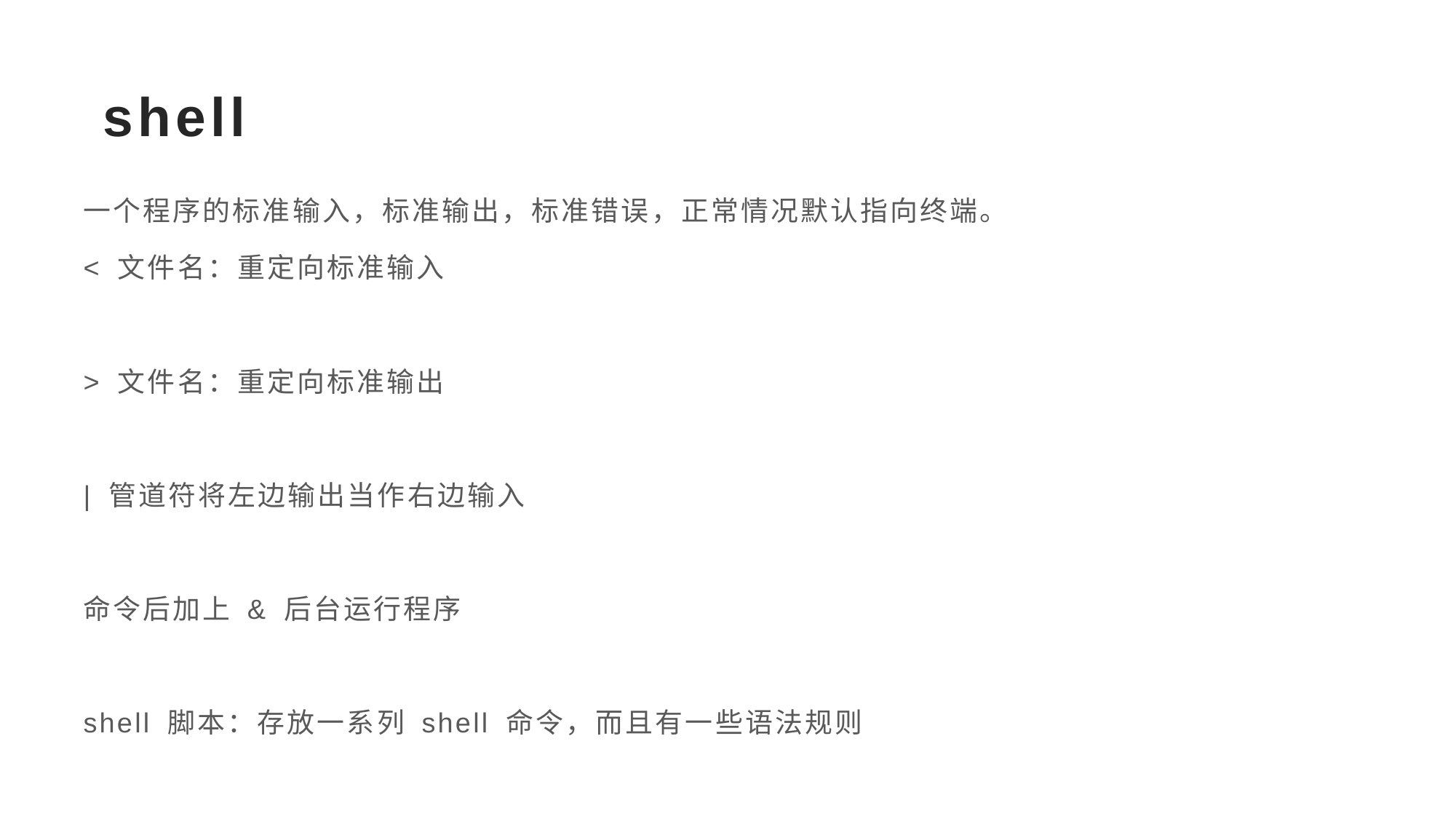

# shell
一个程序的标准输入，标准输出，标准错误，正常情况默认指向终端。
< 文件名：重定向标准输入

> 文件名：重定向标准输出

| 管道符将左边输出当作右边输入

命令后加上 & 后台运行程序

shell 脚本：存放一系列 shell 命令，而且有一些语法规则